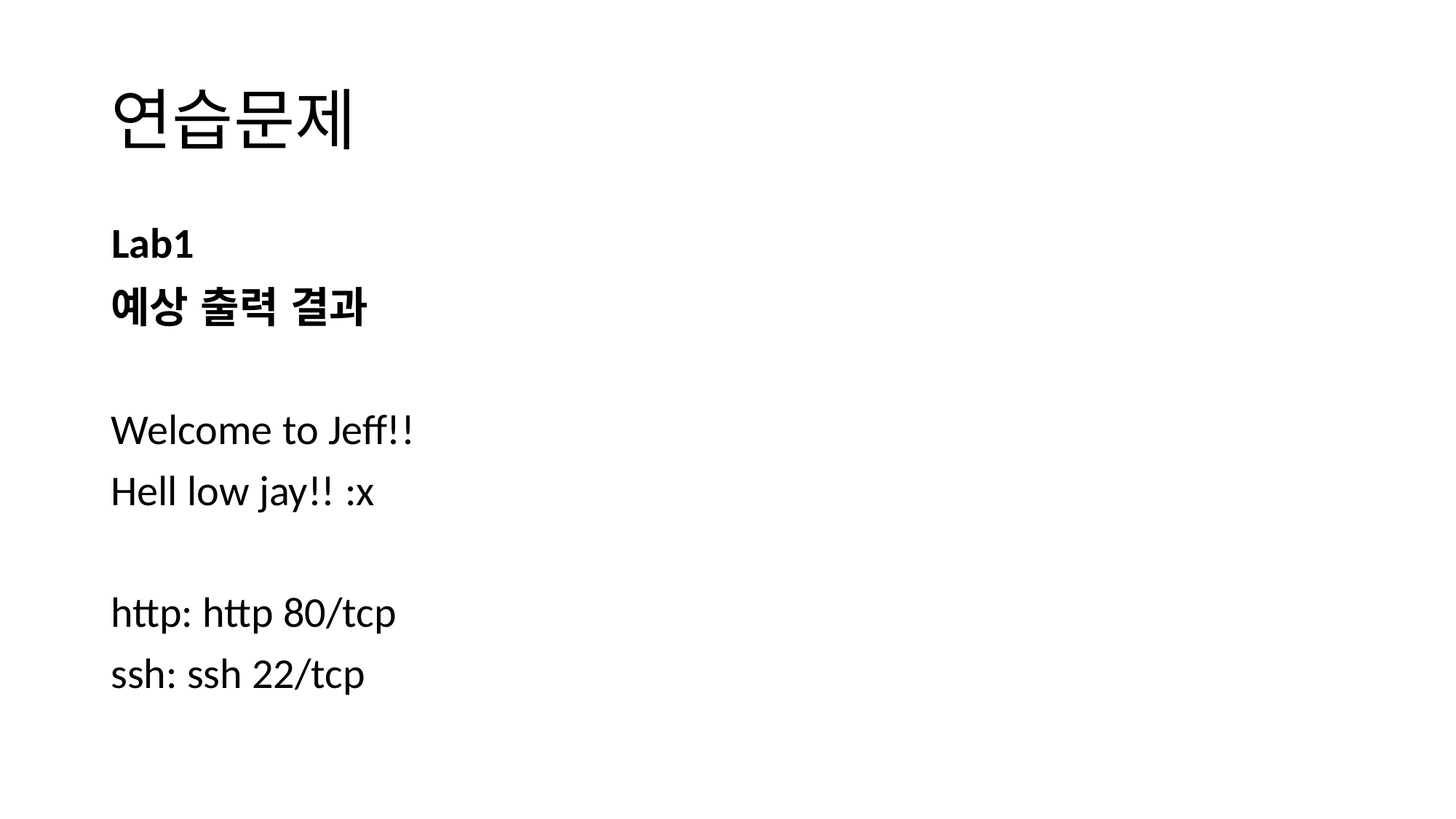

# 연습문제
Lab1
예상 출력 결과

Welcome to Jeff!!
Hell low jay!! :x

http: http 80/tcp
ssh: ssh 22/tcp